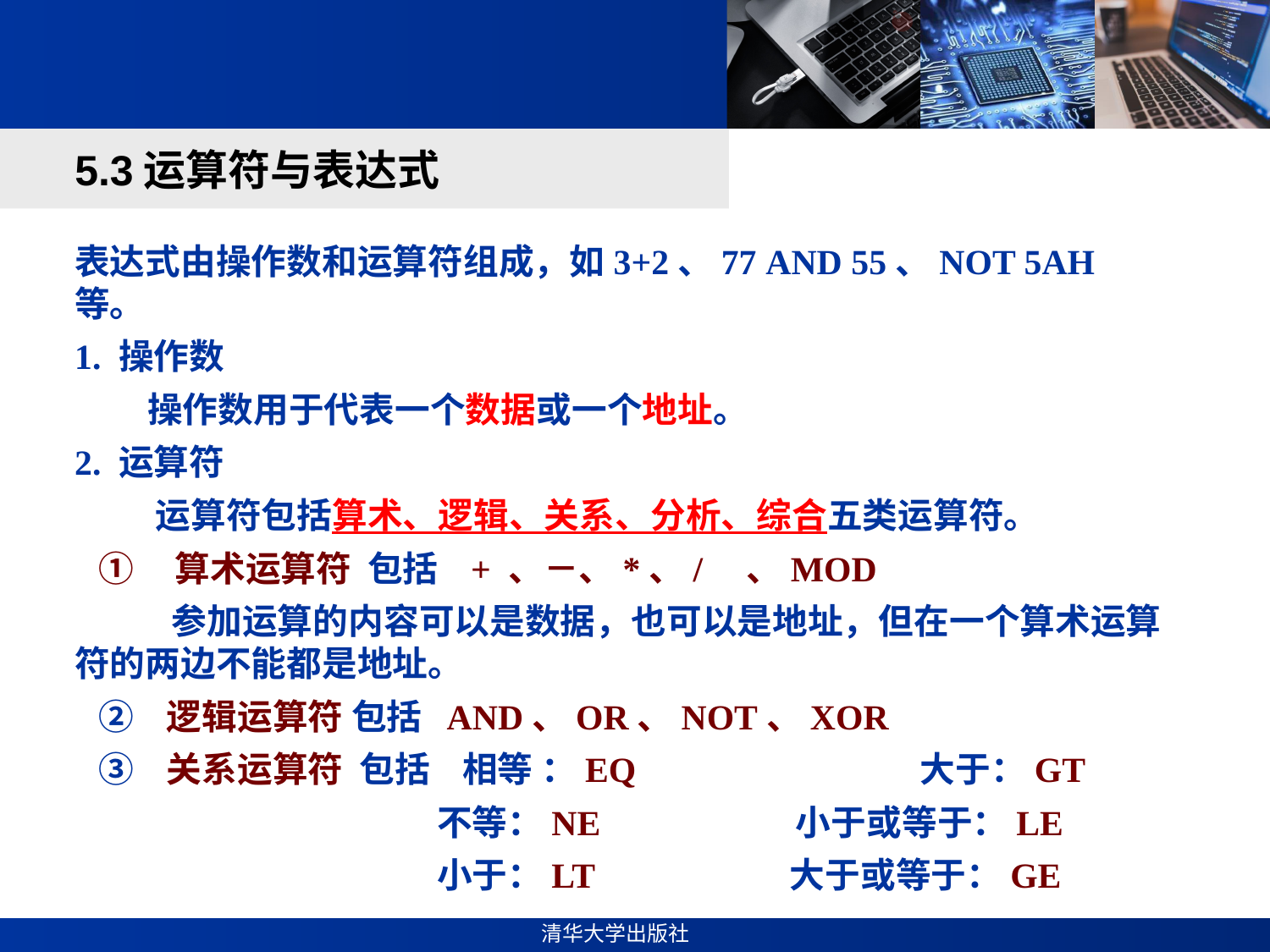

#
5.3运算符与表达式
表达式由操作数和运算符组成，如3+2、77 AND 55、NOT 5AH等。
1. 操作数
        操作数用于代表一个数据或一个地址。
2. 运算符
         运算符包括算术、逻辑、关系、分析、综合五类运算符。
   ①    算术运算符  包括   + 、－、*、/    、MOD
           参加运算的内容可以是数据，也可以是地址，但在一个算术运算符的两边不能都是地址。
   ②   逻辑运算符 包括  AND、OR、NOT、XOR
   ③   关系运算符  包括    相等 ：EQ                               大于：GT
                                            不等：NE                     小于或等于：LE
                                            小于：LT                     大于或等于：GE